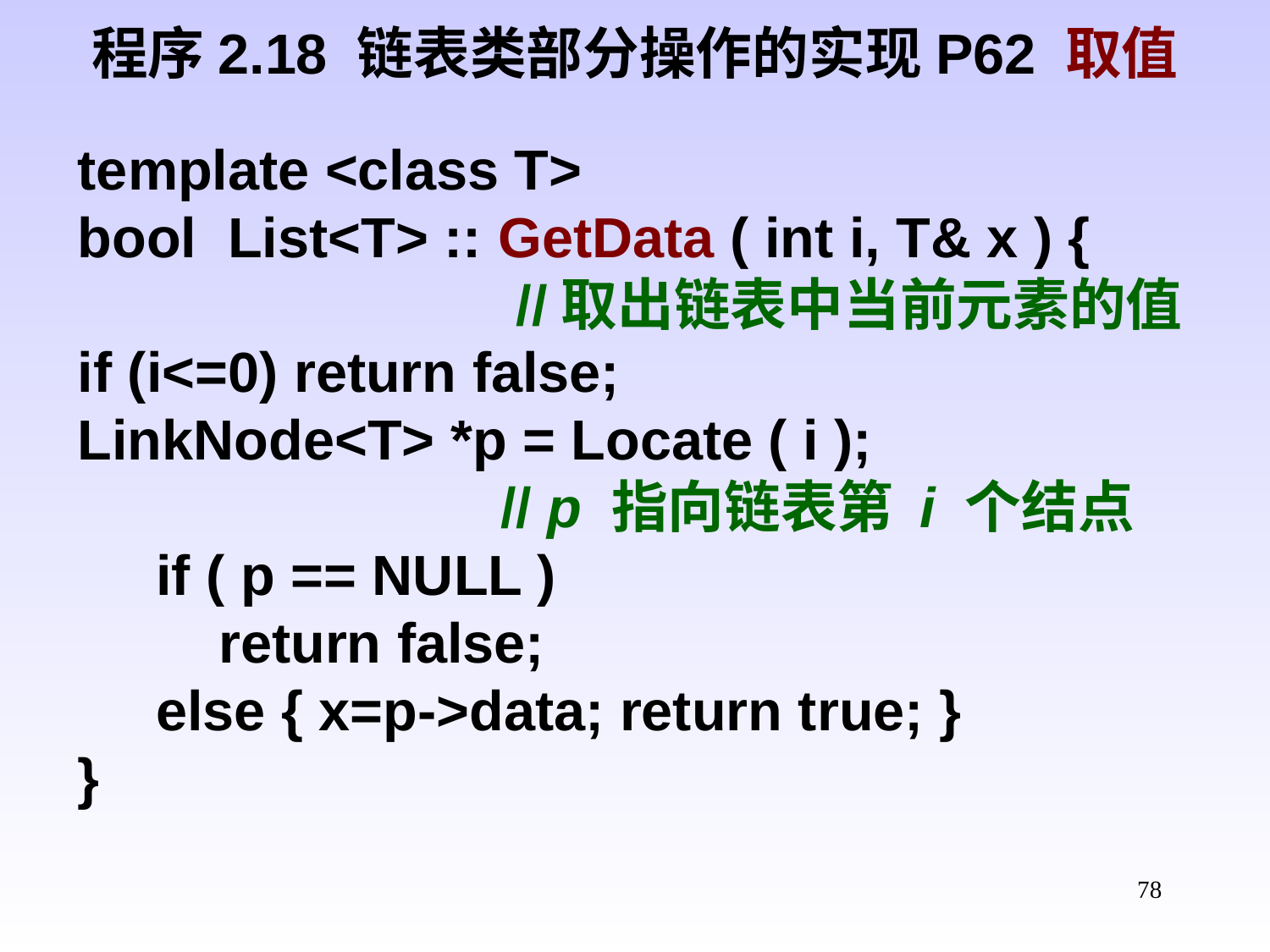

程序2.18 链表类部分操作的实现P62 取值
template <class T>
bool  List<T> :: GetData ( int i, T& x ) {
                            //取出链表中当前元素的值
if (i<=0) return false;
LinkNode<T> *p = Locate ( i );
                           // p 指向链表第 i 个结点
     if ( p == NULL )
         return false;
     else { x=p->data; return true; }
}
78